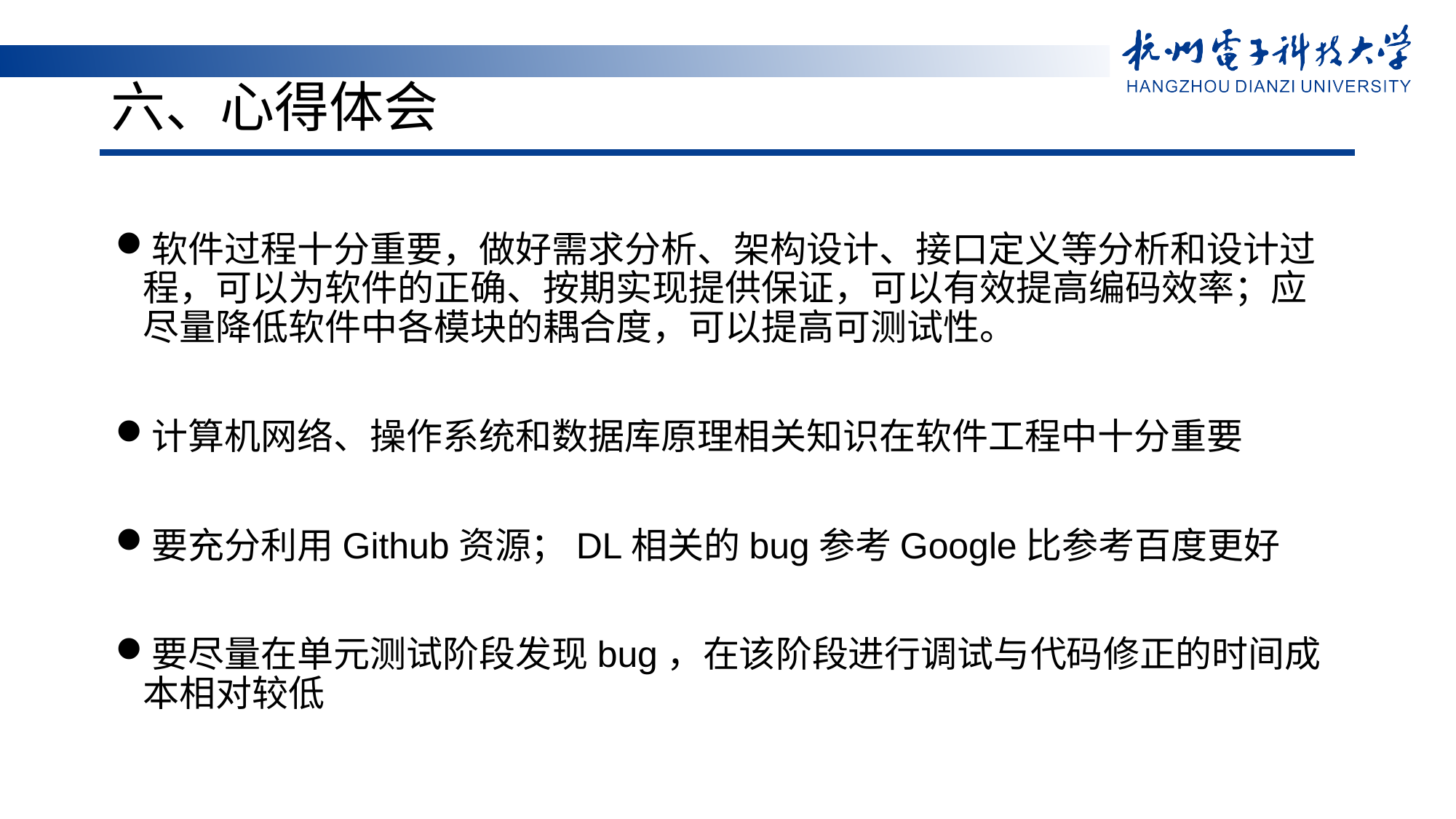

# 六、心得体会
软件过程十分重要，做好需求分析、架构设计、接口定义等分析和设计过程，可以为软件的正确、按期实现提供保证，可以有效提高编码效率；应尽量降低软件中各模块的耦合度，可以提高可测试性。

计算机网络、操作系统和数据库原理相关知识在软件工程中十分重要

要充分利用Github资源；DL相关的bug参考Google比参考百度更好

要尽量在单元测试阶段发现bug，在该阶段进行调试与代码修正的时间成本相对较低